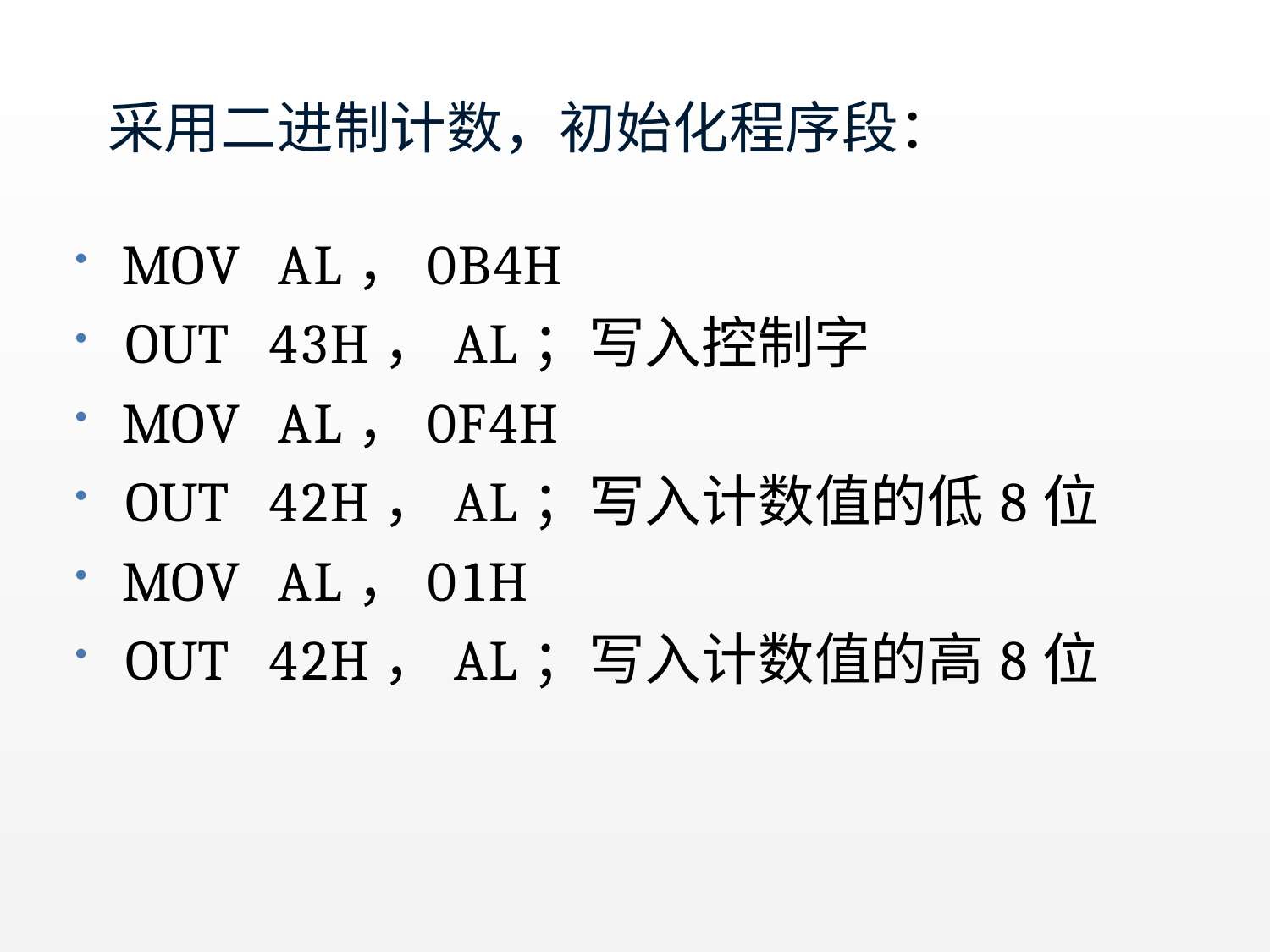

采用二进制计数，初始化程序段：
MOV   AL，0B4H
OUT   43H，AL；写入控制字
MOV   AL，0F4H
OUT   42H，AL；写入计数值的低8位
MOV   AL，01H
OUT   42H，AL；写入计数值的高8位